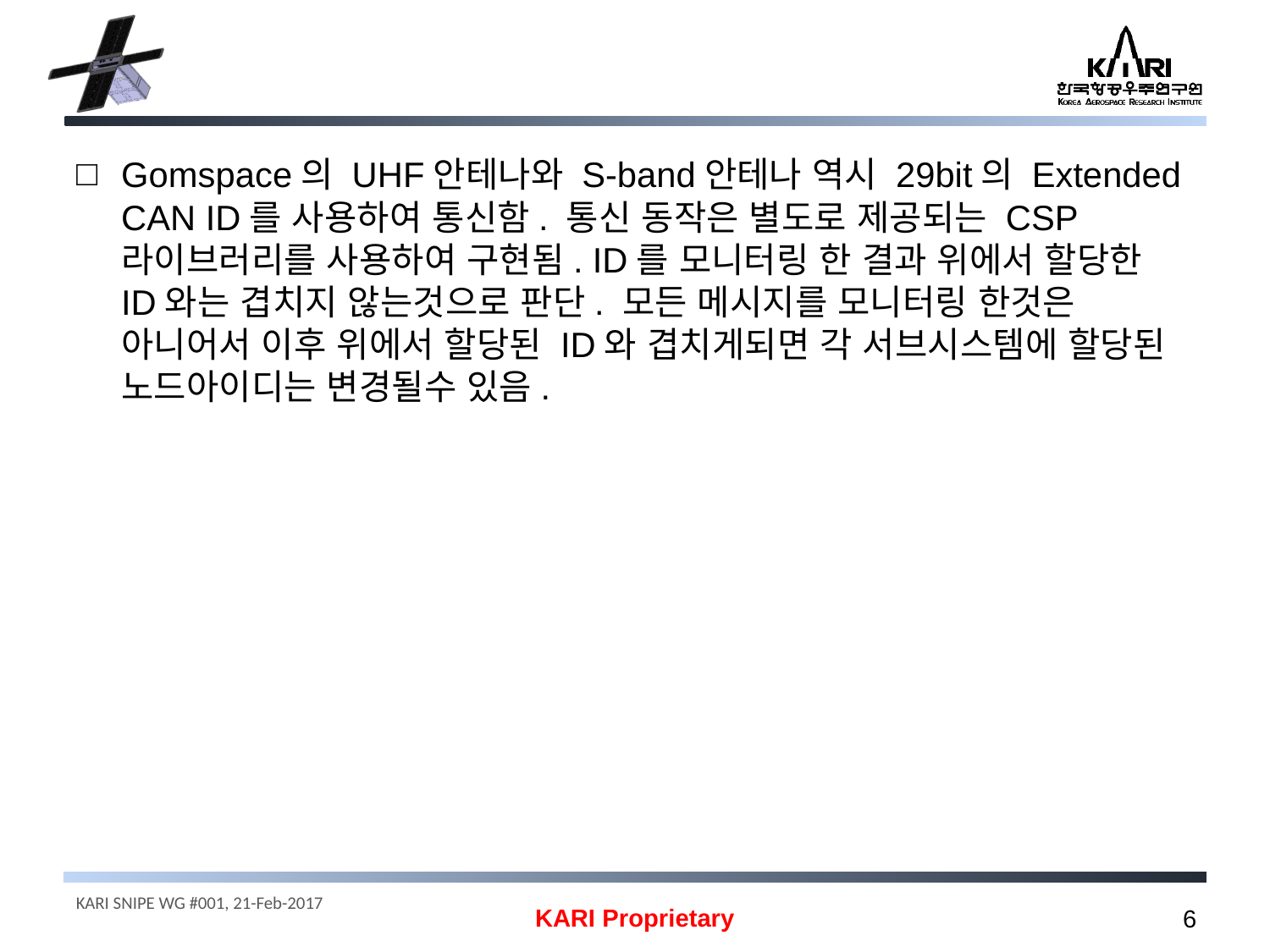

#
Gomspace의 UHF안테나와 S-band안테나 역시 29bit의 Extended CAN ID를 사용하여 통신함. 통신 동작은 별도로 제공되는 CSP 라이브러리를 사용하여 구현됨. ID를 모니터링 한 결과 위에서 할당한 ID와는 겹치지 않는것으로 판단. 모든 메시지를 모니터링 한것은 아니어서 이후 위에서 할당된 ID와 겹치게되면 각 서브시스템에 할당된 노드아이디는 변경될수 있음.
KARI Proprietary
6